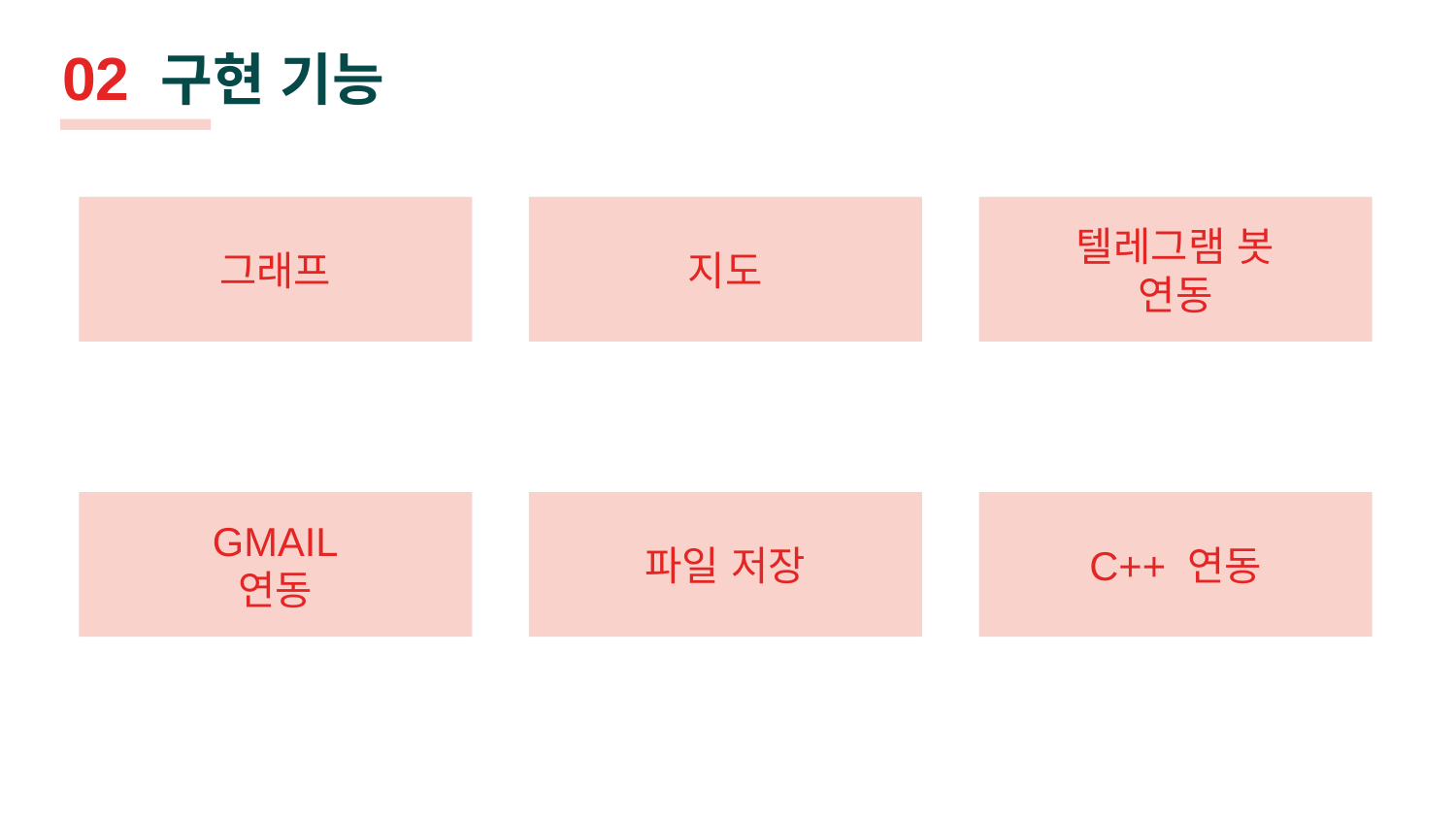

# 02 구현 기능

그래프
지도
텔레그램 봇
연동
C++ 연동
GMAIL
연동
파일 저장